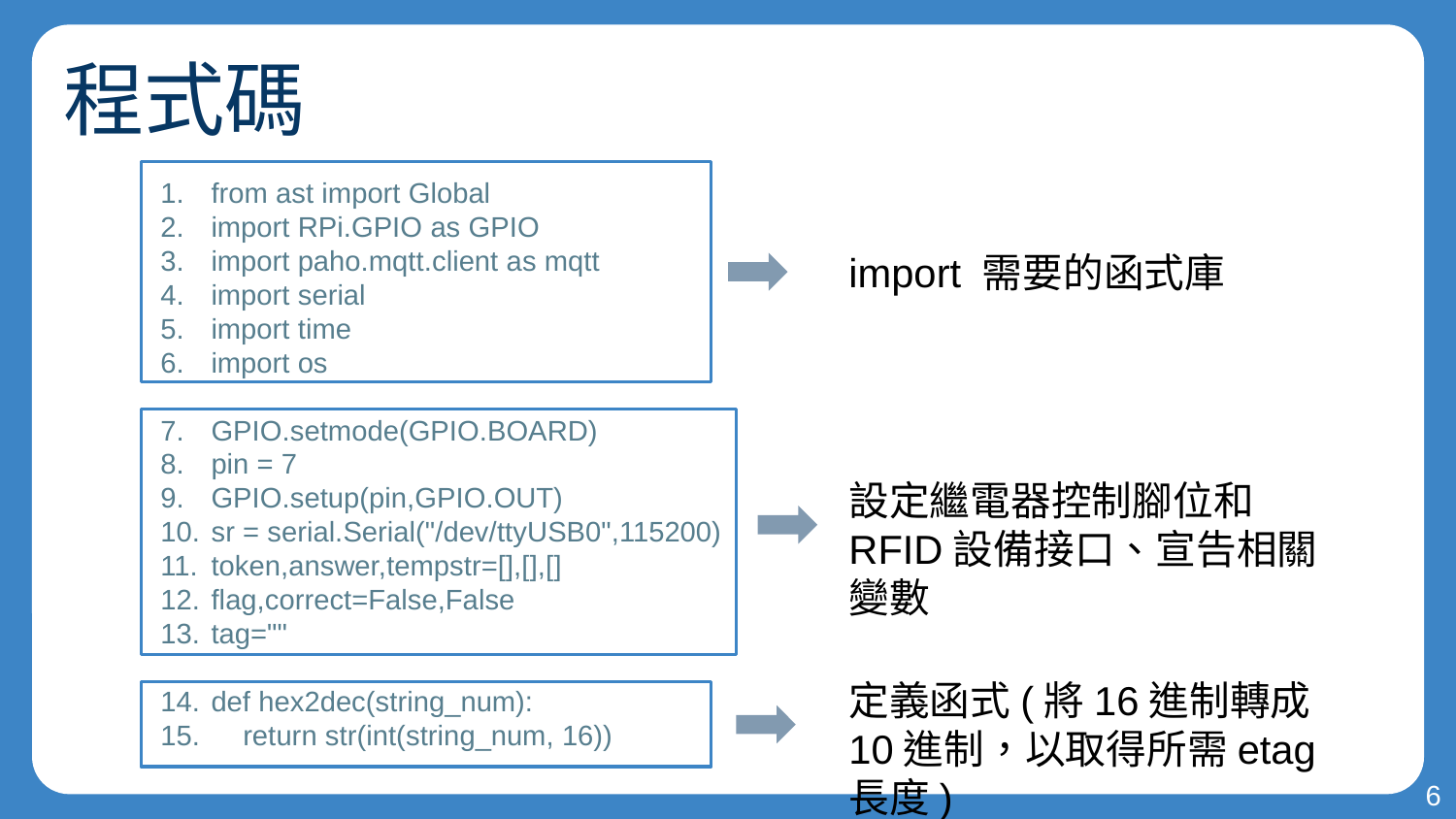

# 程式碼
from ast import Global
import RPi.GPIO as GPIO
import paho.mqtt.client as mqtt
import serial
import time
import os

GPIO.setmode(GPIO.BOARD)
pin = 7
GPIO.setup(pin,GPIO.OUT)
sr = serial.Serial("/dev/ttyUSB0",115200)
token,answer,tempstr=[],[],[]
flag,correct=False,False
tag=""

def hex2dec(string_num):
    return str(int(string_num, 16))

import 需要的函式庫

設定繼電器控制腳位和RFID設備接口、宣告相關變數

定義函式(將16進制轉成10進制，以取得所需etag長度)

6